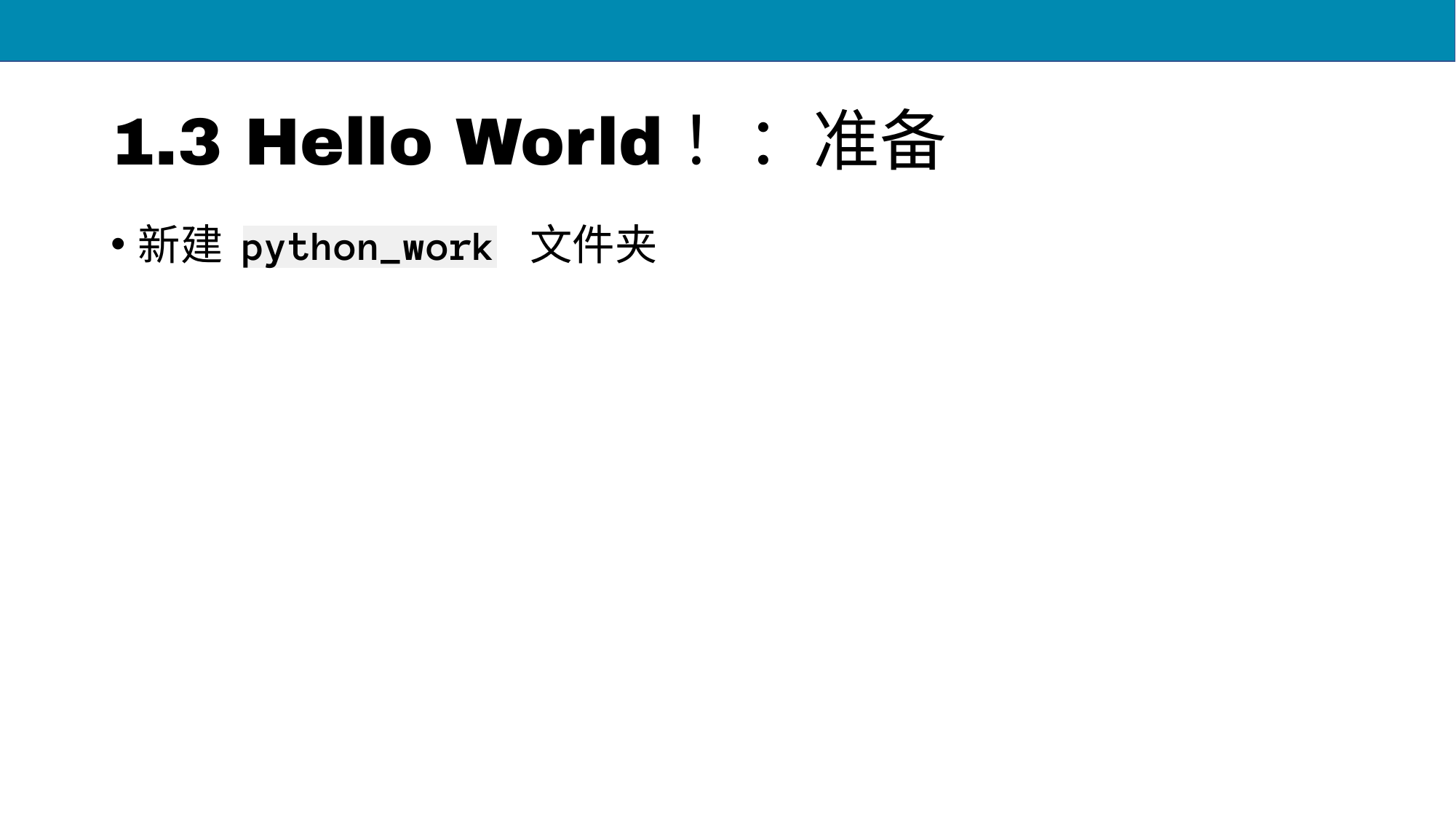

# 1.3 Hello World！：准备
新建 python_work 文件夹